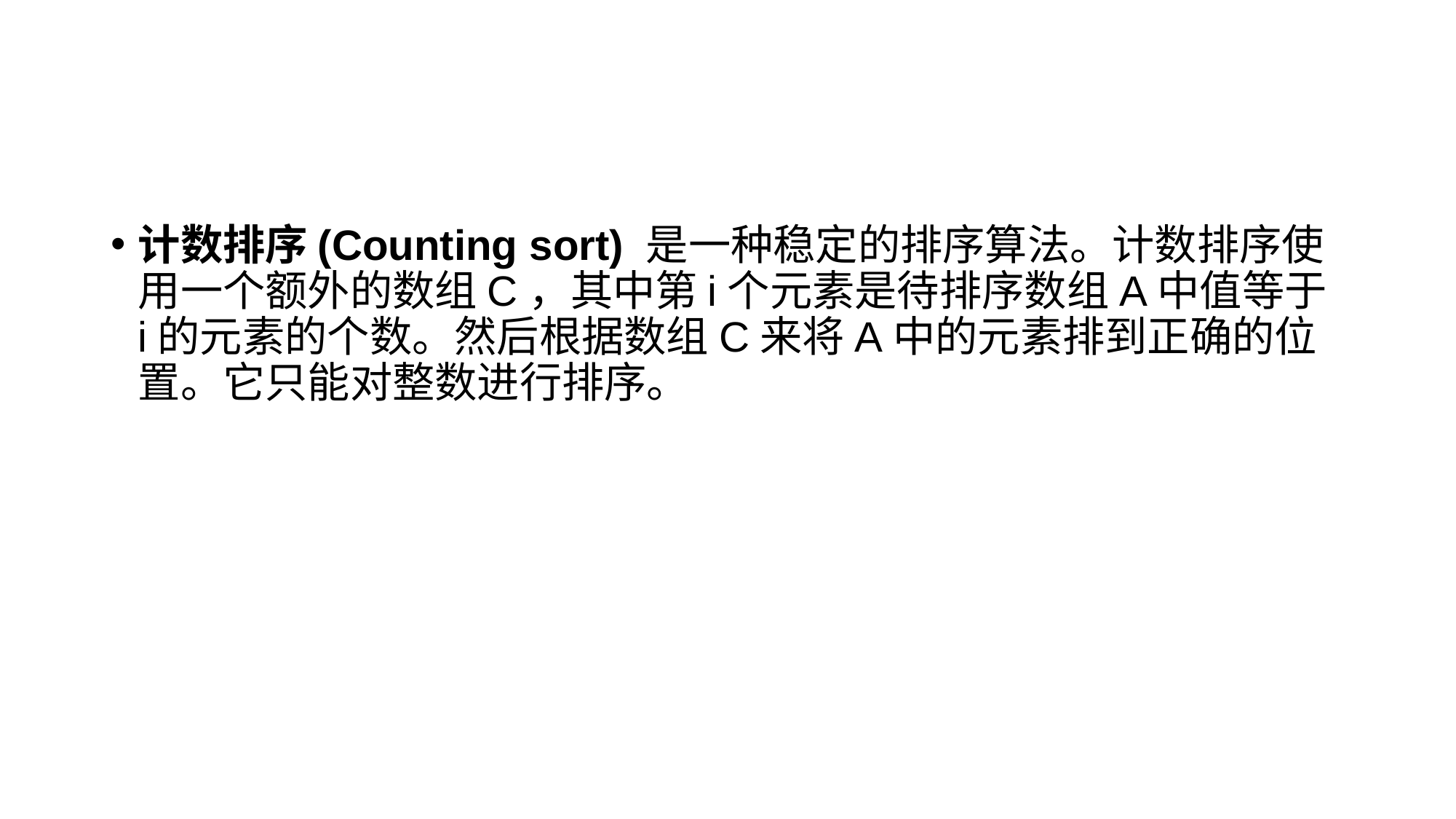

计数排序(Counting sort) 是一种稳定的排序算法。计数排序使用一个额外的数组C，其中第i个元素是待排序数组A中值等于i的元素的个数。然后根据数组C来将A中的元素排到正确的位置。它只能对整数进行排序。